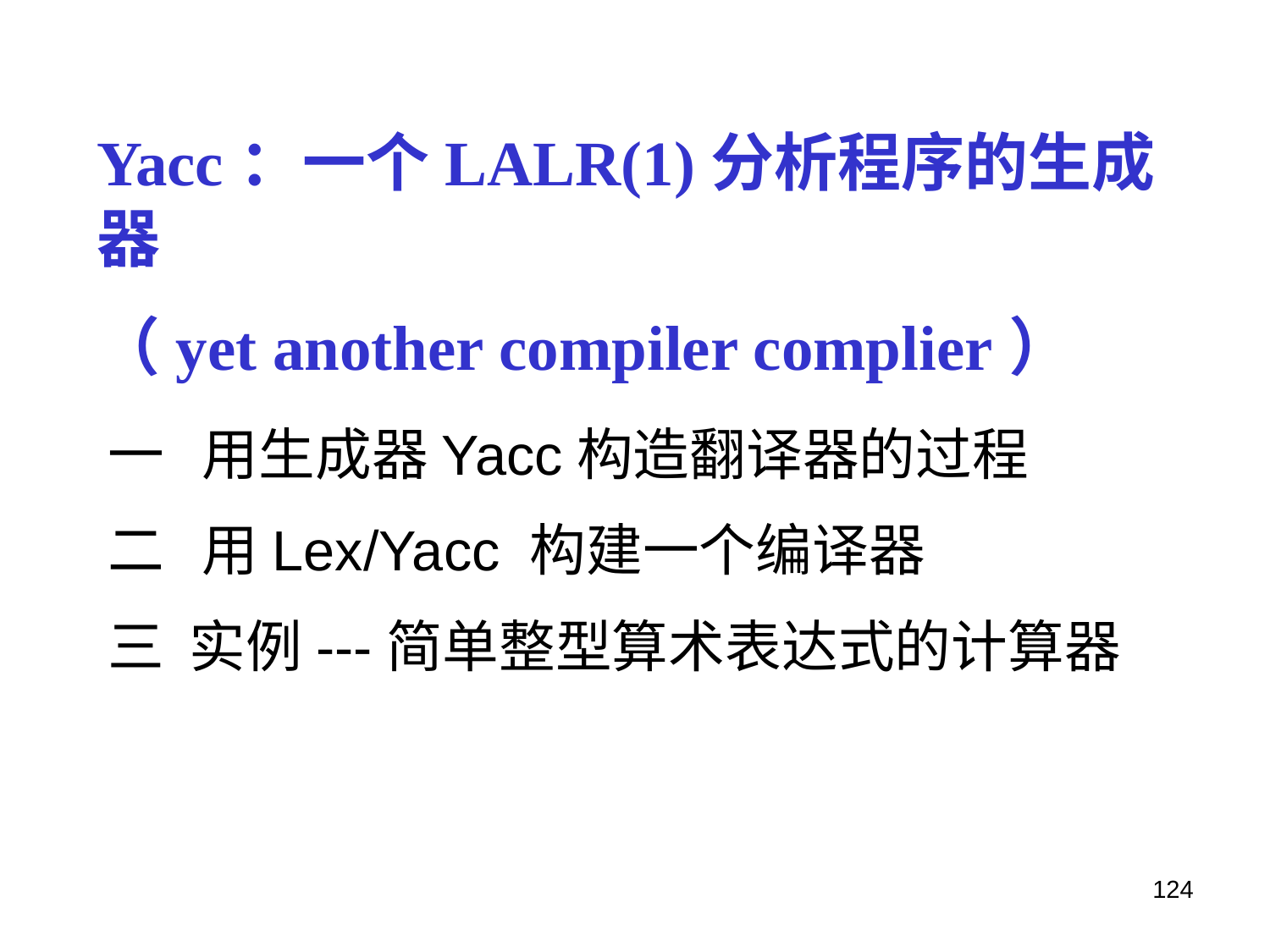

Yacc：一个LALR(1)分析程序的生成器
（yet another compiler complier）
一   用生成器Yacc构造翻译器的过程
二   用Lex/Yacc 构建一个编译器
三  实例---简单整型算术表达式的计算器

124